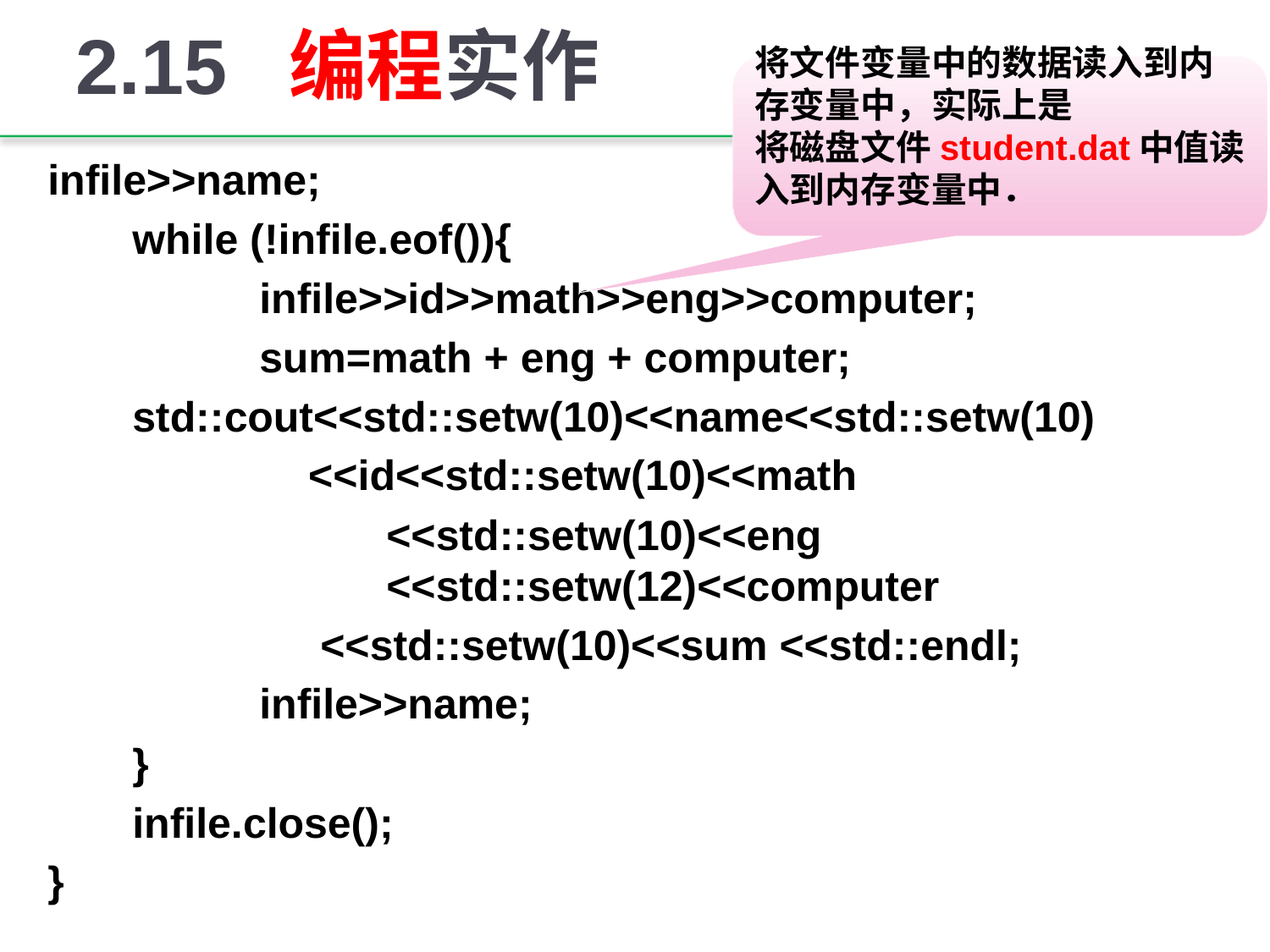

2.15  编程实作
将文件变量中的数据读入到内存变量中，实际上是
将磁盘文件student.dat中值读入到内存变量中．

infile>>name;
	while (!infile.eof()){
		infile>>id>>math>>eng>>computer;
		sum=math + eng + computer;
	std::cout<<std::setw(10)<<name<<std::setw(10)
                      <<id<<std::setw(10)<<math
			<<std::setw(10)<<eng    					<<std::setw(12)<<computer
                       <<std::setw(10)<<sum <<std::endl;
		infile>>name;
	}
	infile.close();
}